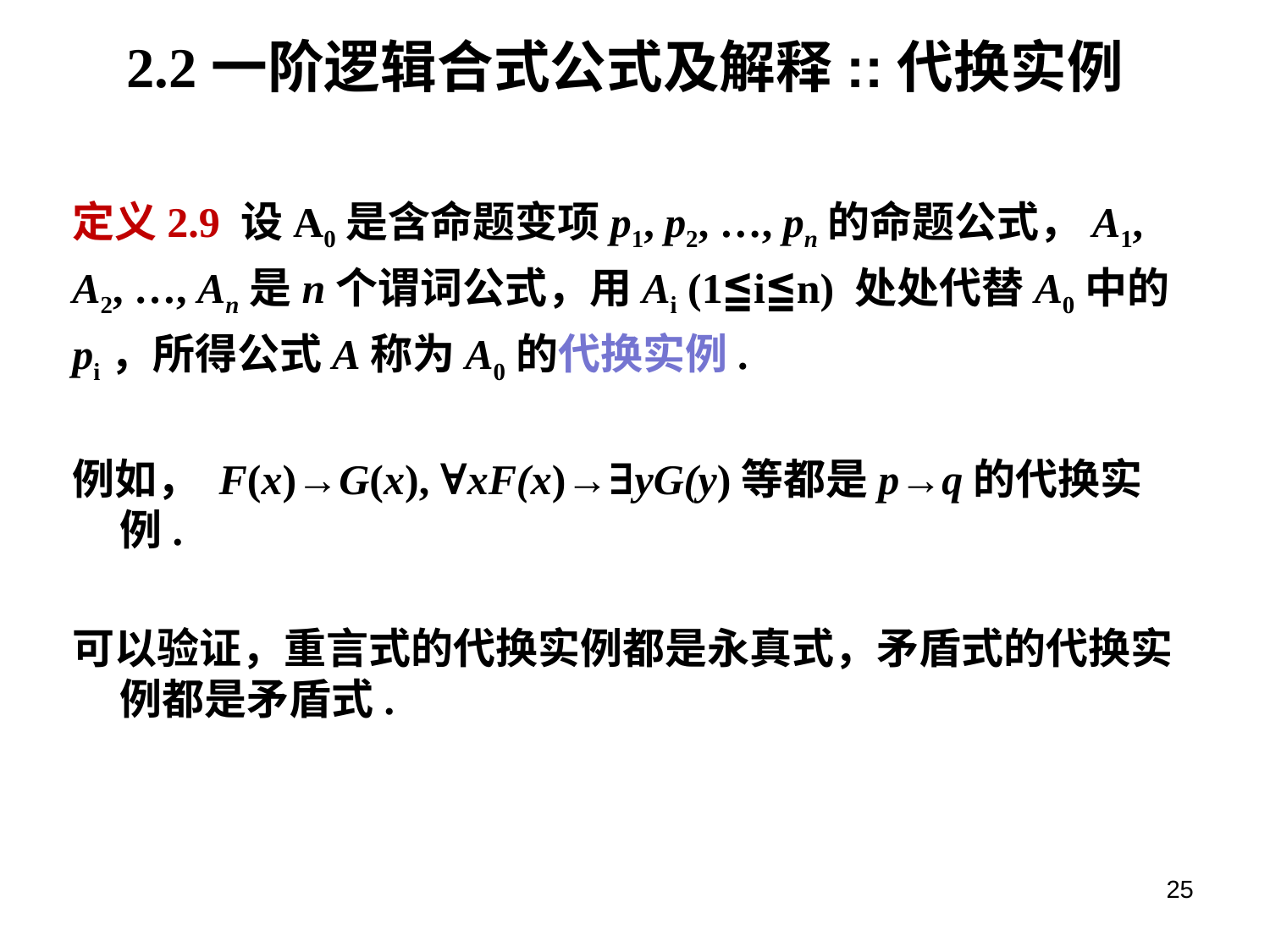

# 2.2一阶逻辑合式公式及解释::代换实例
定义2.9 设A0是含命题变项p1, p2, …, pn的命题公式，A1,
A2, …, An是n个谓词公式，用Ai (1≦i≦n) 处处代替A0中的
pi，所得公式A称为A0的代换实例.

例如， F(x)→G(x), ∀xF(x)→∃yG(y)等都是p→q的代换实例.

可以验证，重言式的代换实例都是永真式，矛盾式的代换实例都是矛盾式.
25